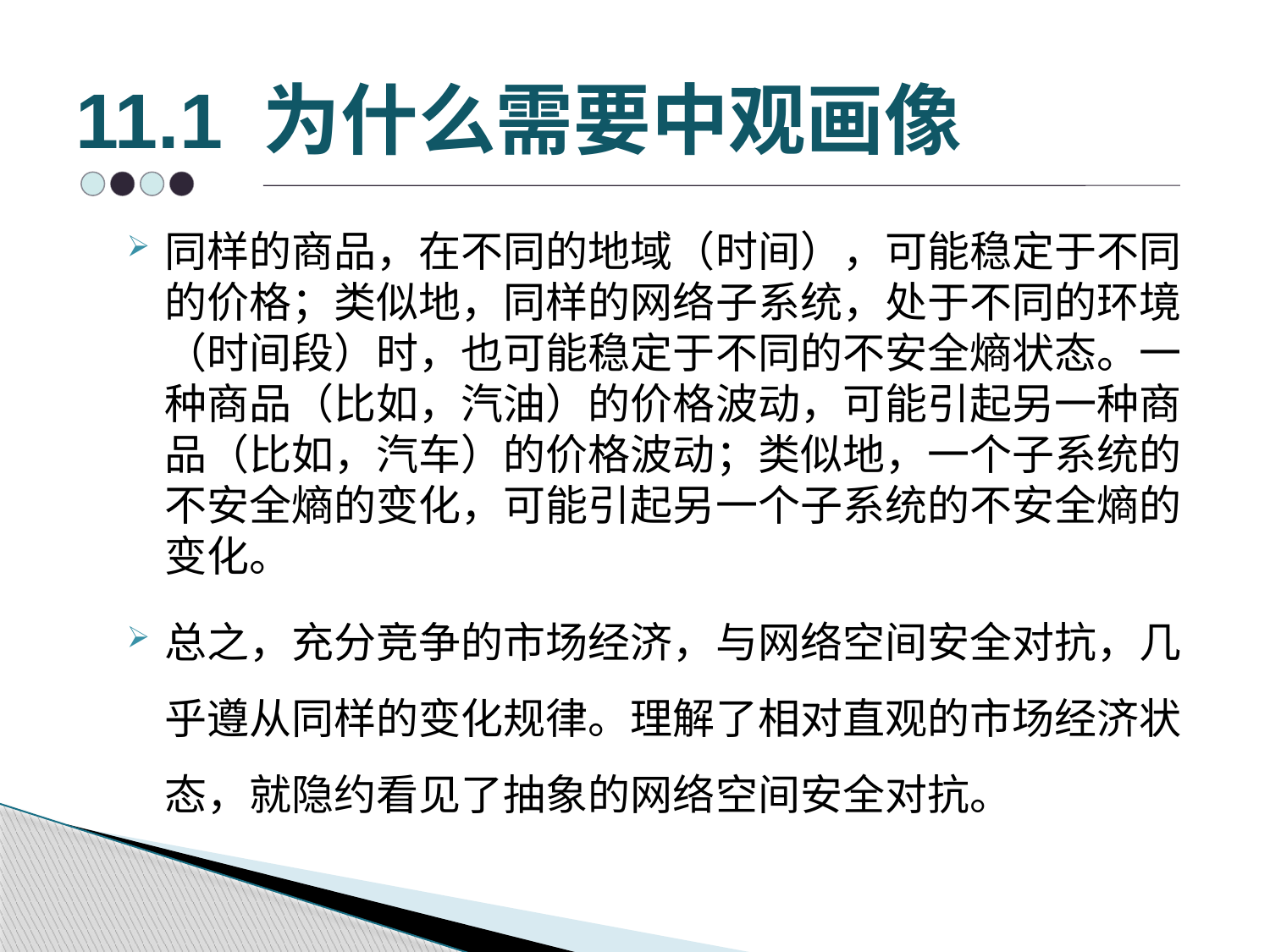

# 11.1 为什么需要中观画像

同样的商品，在不同的地域（时间），可能稳定于不同的价格；类似地，同样的网络子系统，处于不同的环境（时间段）时，也可能稳定于不同的不安全熵状态。一种商品（比如，汽油）的价格波动，可能引起另一种商品（比如，汽车）的价格波动；类似地，一个子系统的不安全熵的变化，可能引起另一个子系统的不安全熵的变化。
总之，充分竞争的市场经济，与网络空间安全对抗，几乎遵从同样的变化规律。理解了相对直观的市场经济状态，就隐约看见了抽象的网络空间安全对抗。